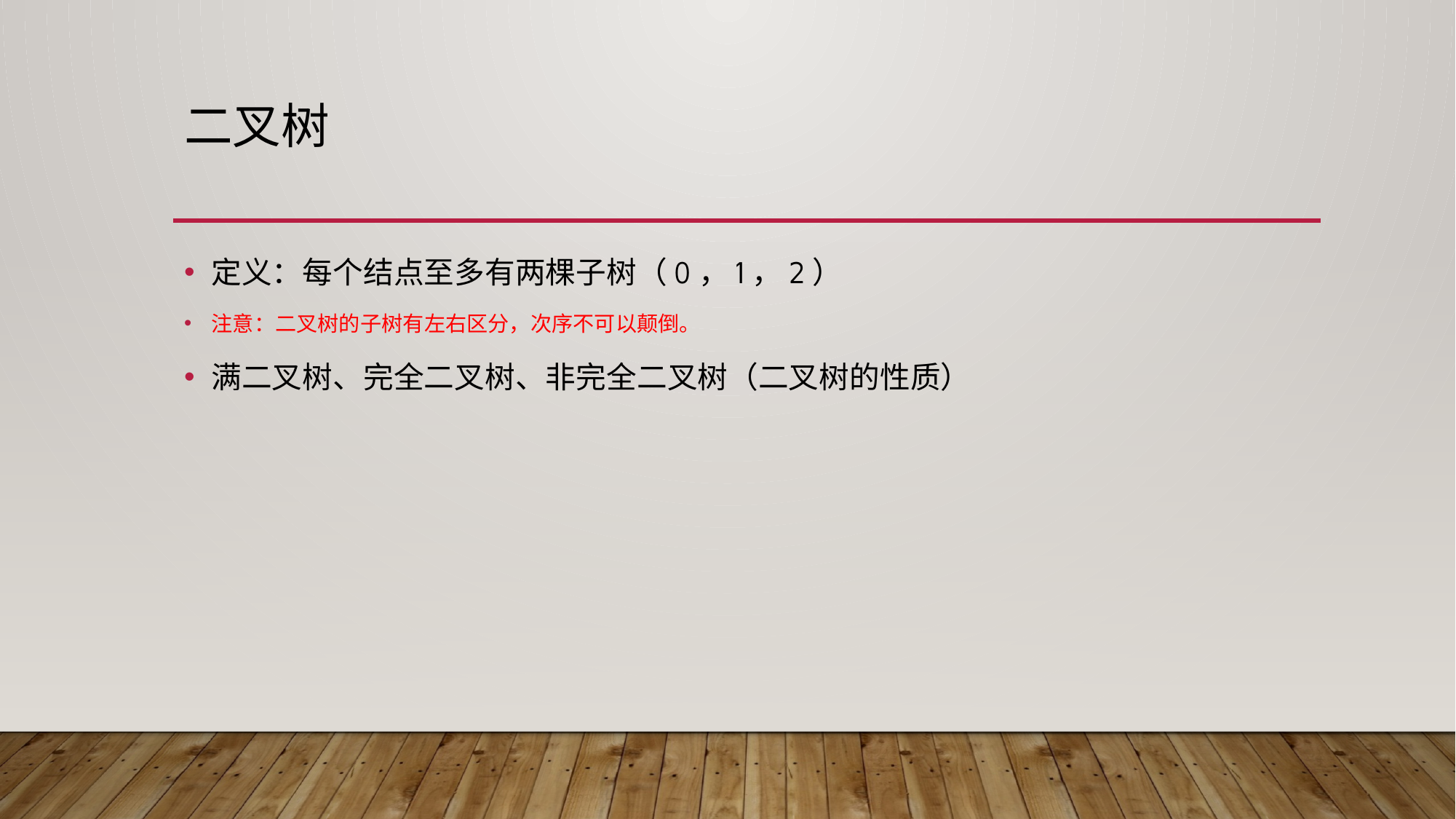

# 二叉树
定义：每个结点至多有两棵子树（0，1，2）
注意：二叉树的子树有左右区分，次序不可以颠倒。
满二叉树、完全二叉树、非完全二叉树（二叉树的性质）